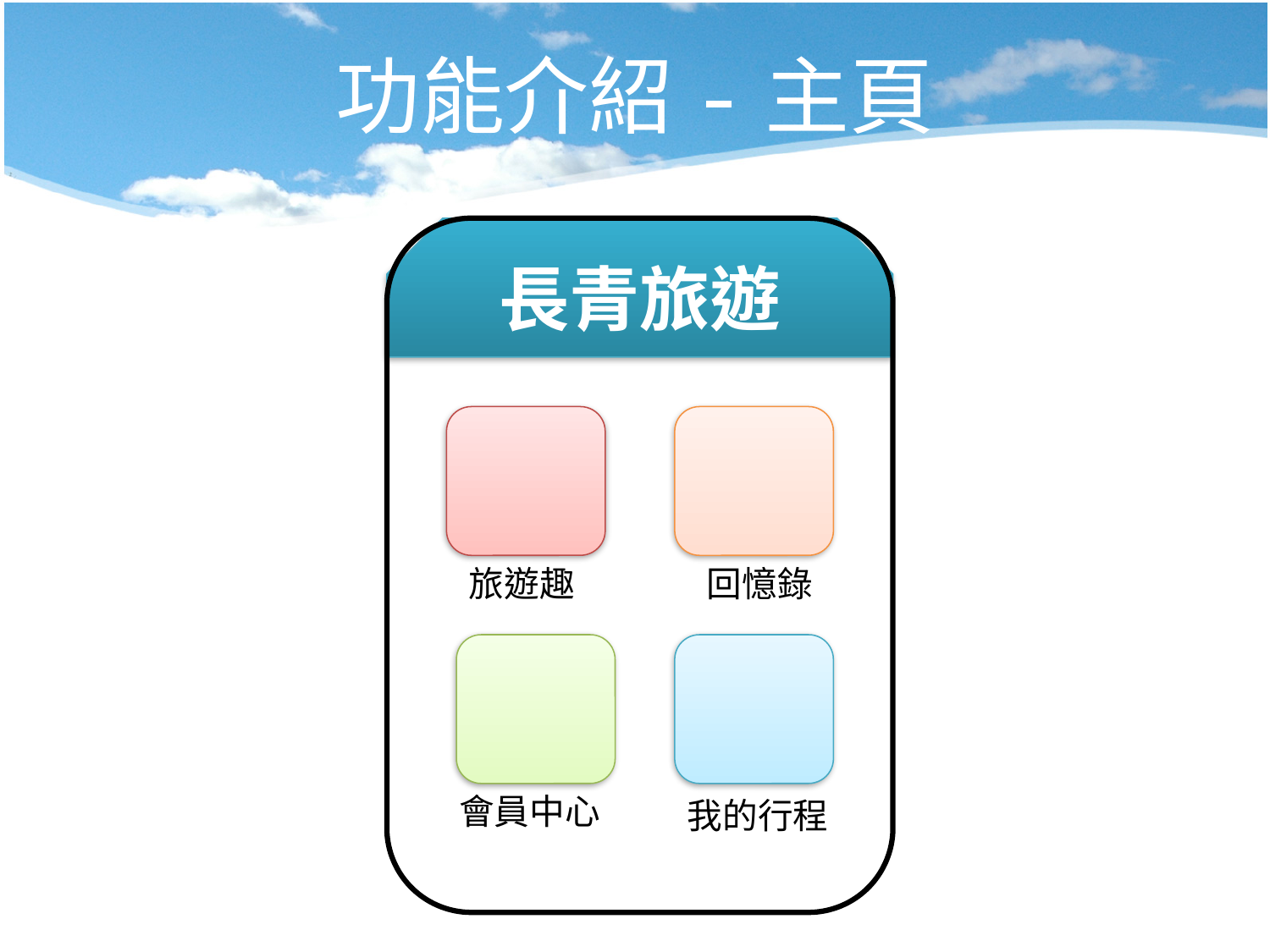

# 功能介紹-主頁

長青旅遊

旅遊趣
回憶錄

會員中心
我的行程